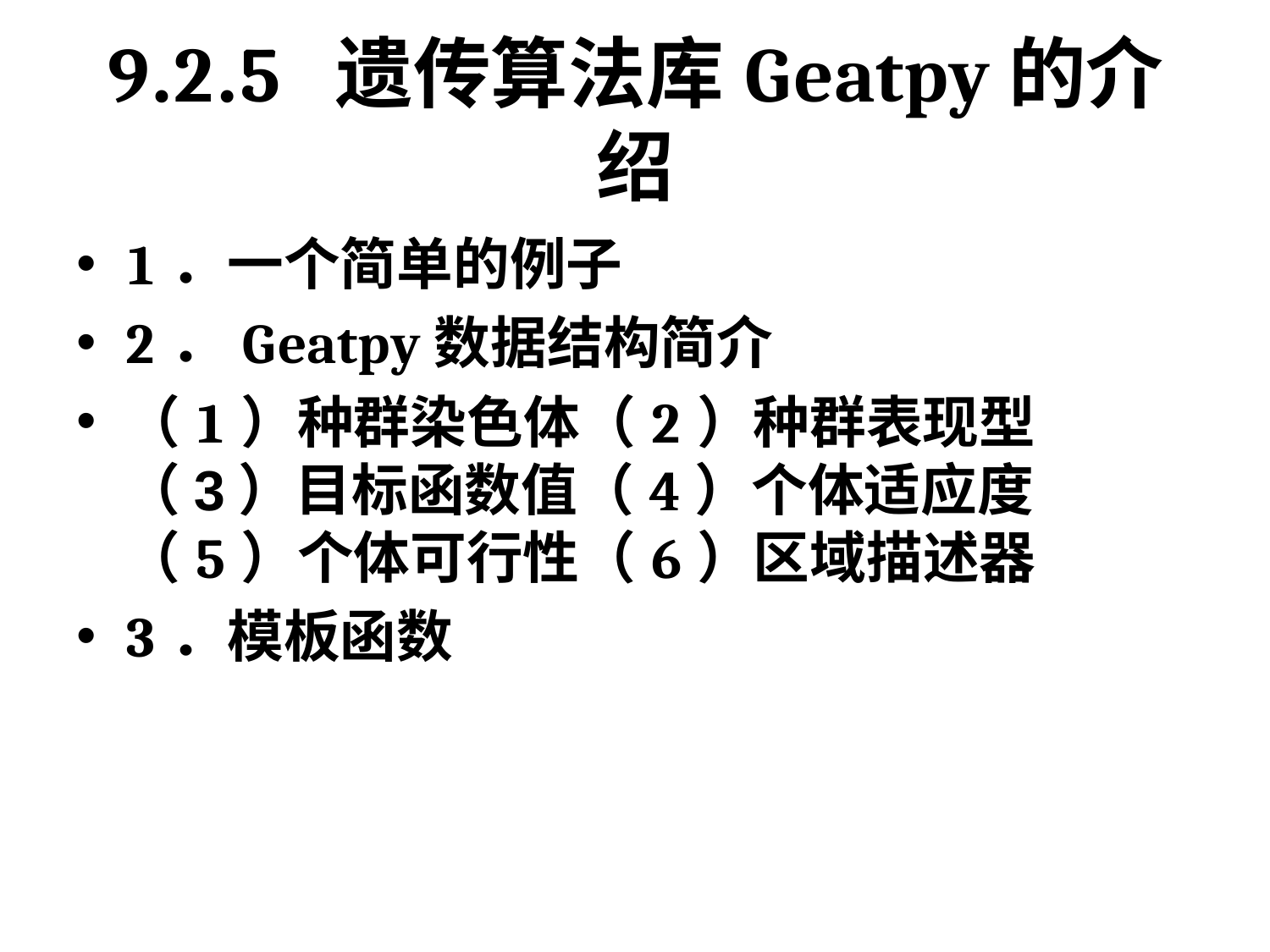

# 9.2.5  遗传算法库Geatpy的介绍
1．一个简单的例子
2．Geatpy数据结构简介
（1）种群染色体（2）种群表现型（3）目标函数值（4）个体适应度（5）个体可行性（6）区域描述器
3．模板函数